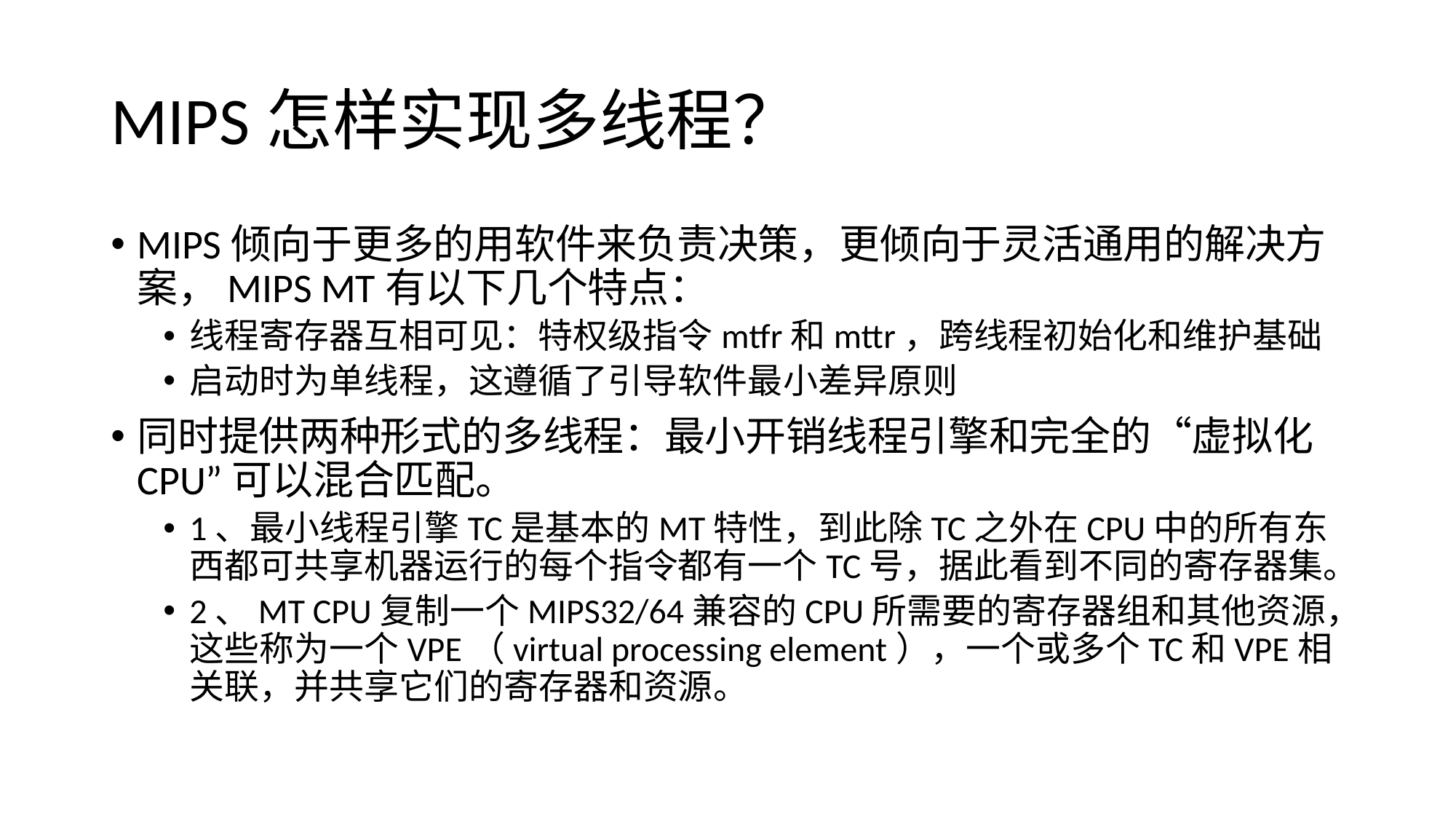

# MIPS怎样实现多线程？
MIPS倾向于更多的用软件来负责决策，更倾向于灵活通用的解决方案，MIPS MT有以下几个特点：
线程寄存器互相可见：特权级指令mtfr和mttr，跨线程初始化和维护基础
启动时为单线程，这遵循了引导软件最小差异原则
同时提供两种形式的多线程：最小开销线程引擎和完全的“虚拟化CPU”可以混合匹配。
1、最小线程引擎TC是基本的MT特性，到此除TC之外在CPU中的所有东西都可共享机器运行的每个指令都有一个TC号，据此看到不同的寄存器集。
2、MT CPU复制一个MIPS32/64兼容的CPU所需要的寄存器组和其他资源，这些称为一个VPE（virtual processing element），一个或多个TC和VPE相关联，并共享它们的寄存器和资源。